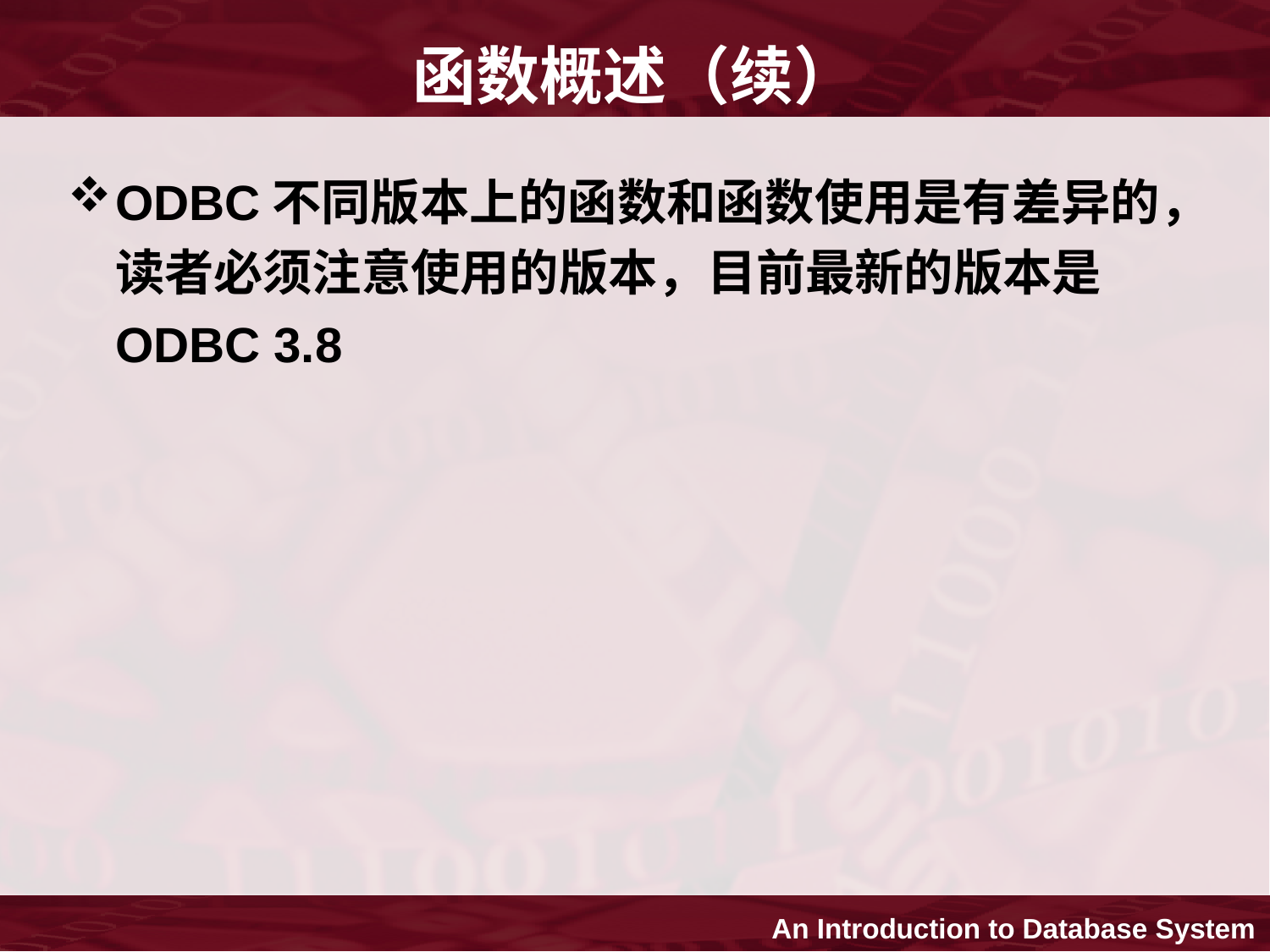

# 函数概述（续）
ODBC不同版本上的函数和函数使用是有差异的，读者必须注意使用的版本，目前最新的版本是ODBC 3.8